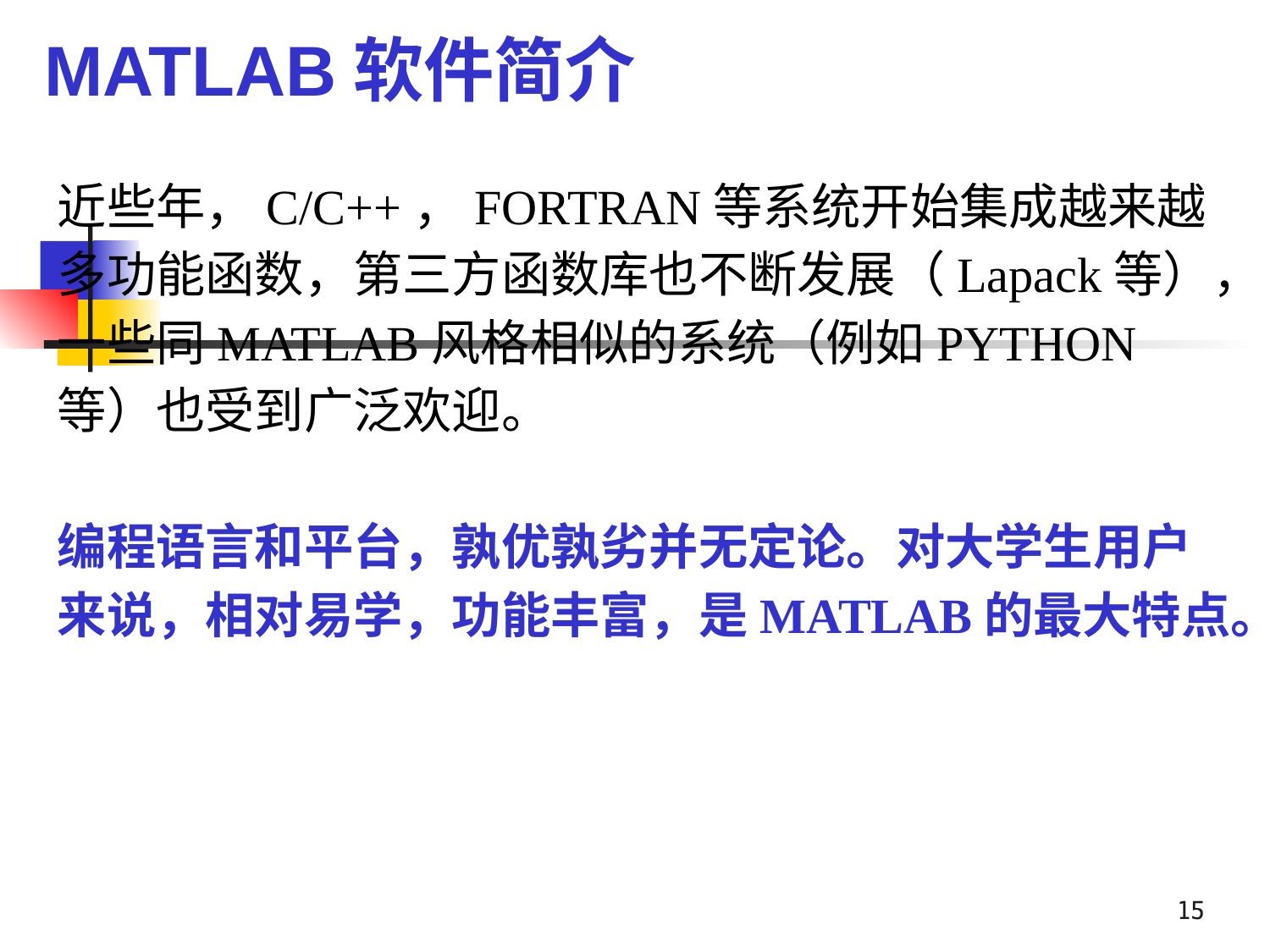

# MATLAB软件简介
近些年，C/C++，FORTRAN等系统开始集成越来越多功能函数，第三方函数库也不断发展（Lapack等），一些同MATLAB风格相似的系统（例如PYTHON等）也受到广泛欢迎。

编程语言和平台，孰优孰劣并无定论。对大学生用户来说，相对易学，功能丰富，是MATLAB的最大特点。
15